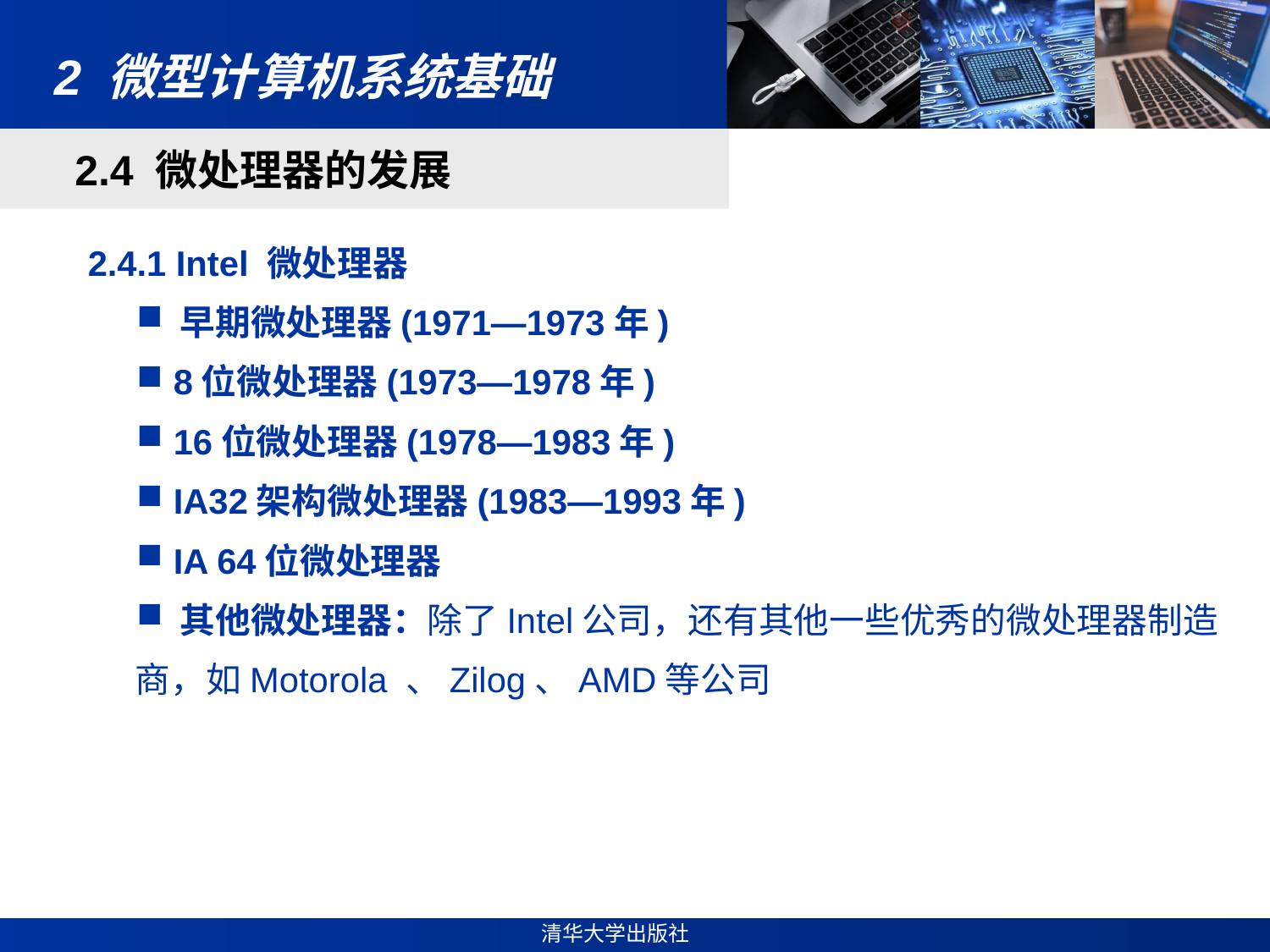

# 2 微型计算机系统基础
2.4 微处理器的发展
2.4.1 Intel 微处理器
 早期微处理器(1971—1973年)
 8位微处理器(1973—1978年)
 16位微处理器(1978—1983年)
 IA32架构微处理器(1983—1993年)
 IA 64位微处理器
 其他微处理器：除了Intel公司，还有其他一些优秀的微处理器制造商，如Motorola 、Zilog、AMD等公司